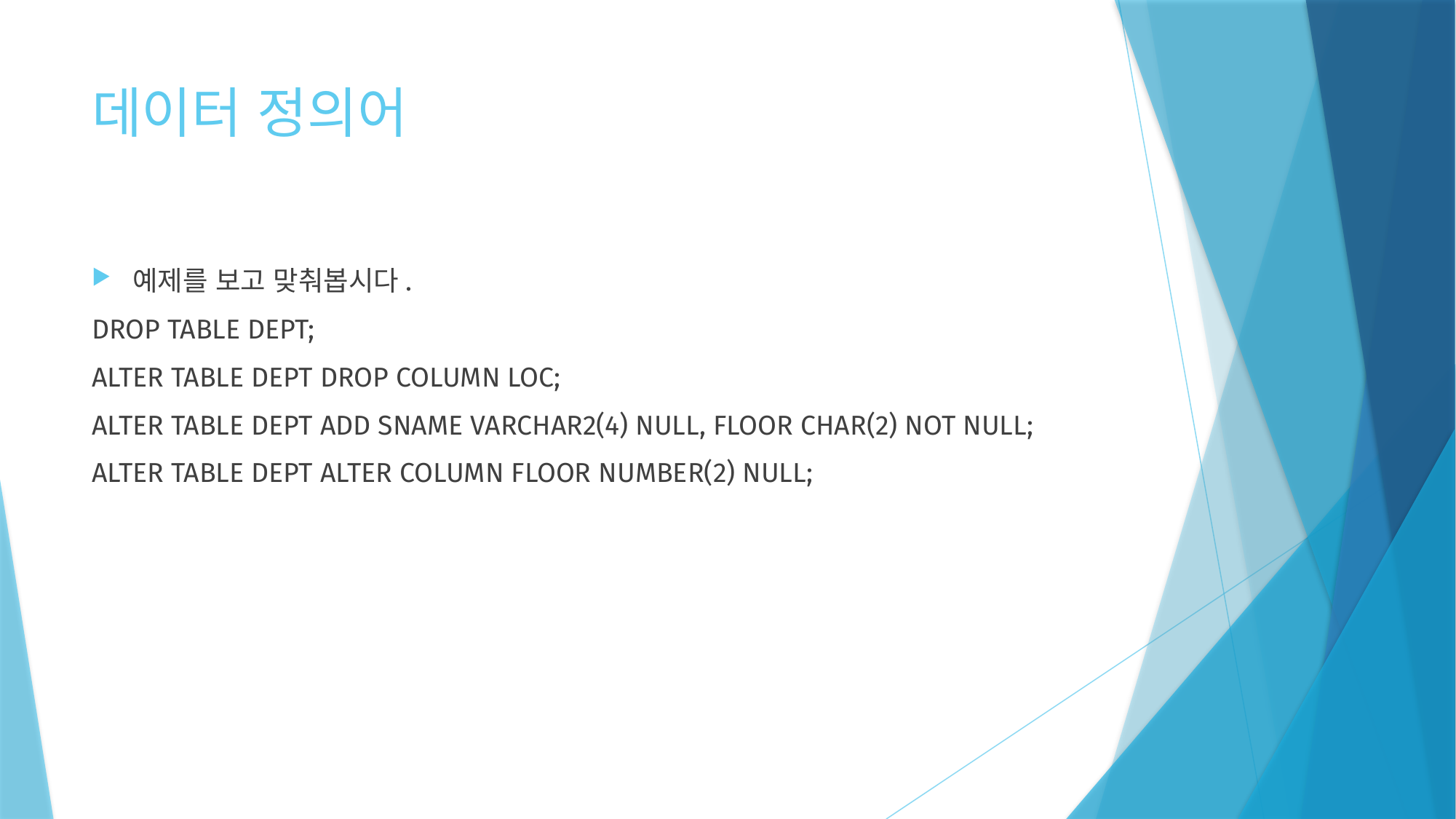

# 데이터 정의어
예제를 보고 맞춰봅시다.
DROP TABLE DEPT;
ALTER TABLE DEPT DROP COLUMN LOC;
ALTER TABLE DEPT ADD SNAME VARCHAR2(4) NULL, FLOOR CHAR(2) NOT NULL;
ALTER TABLE DEPT ALTER COLUMN FLOOR NUMBER(2) NULL;